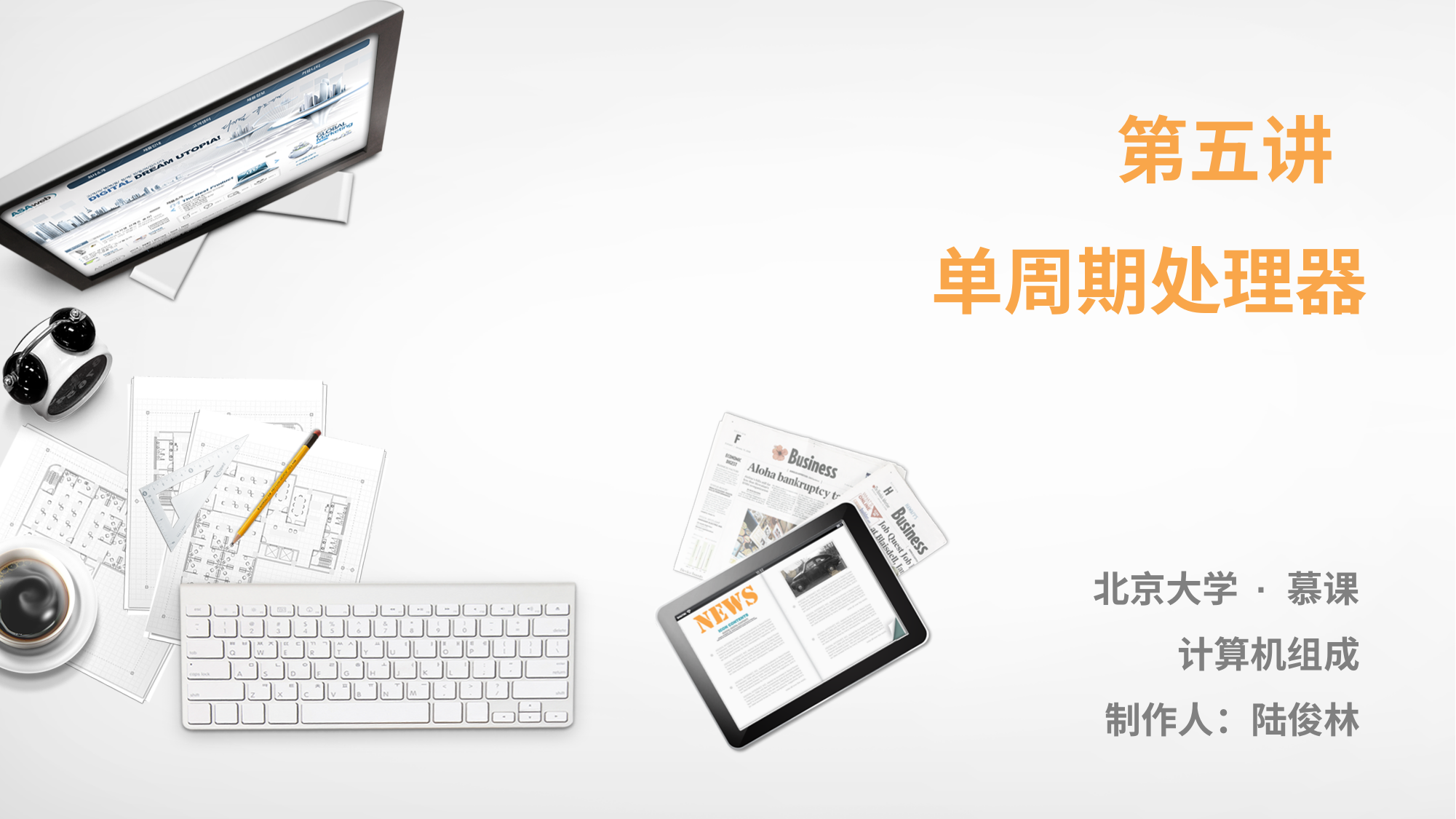

第五讲
单周期处理器
北京大学 · 慕课
计算机组成
制作人：陆俊林